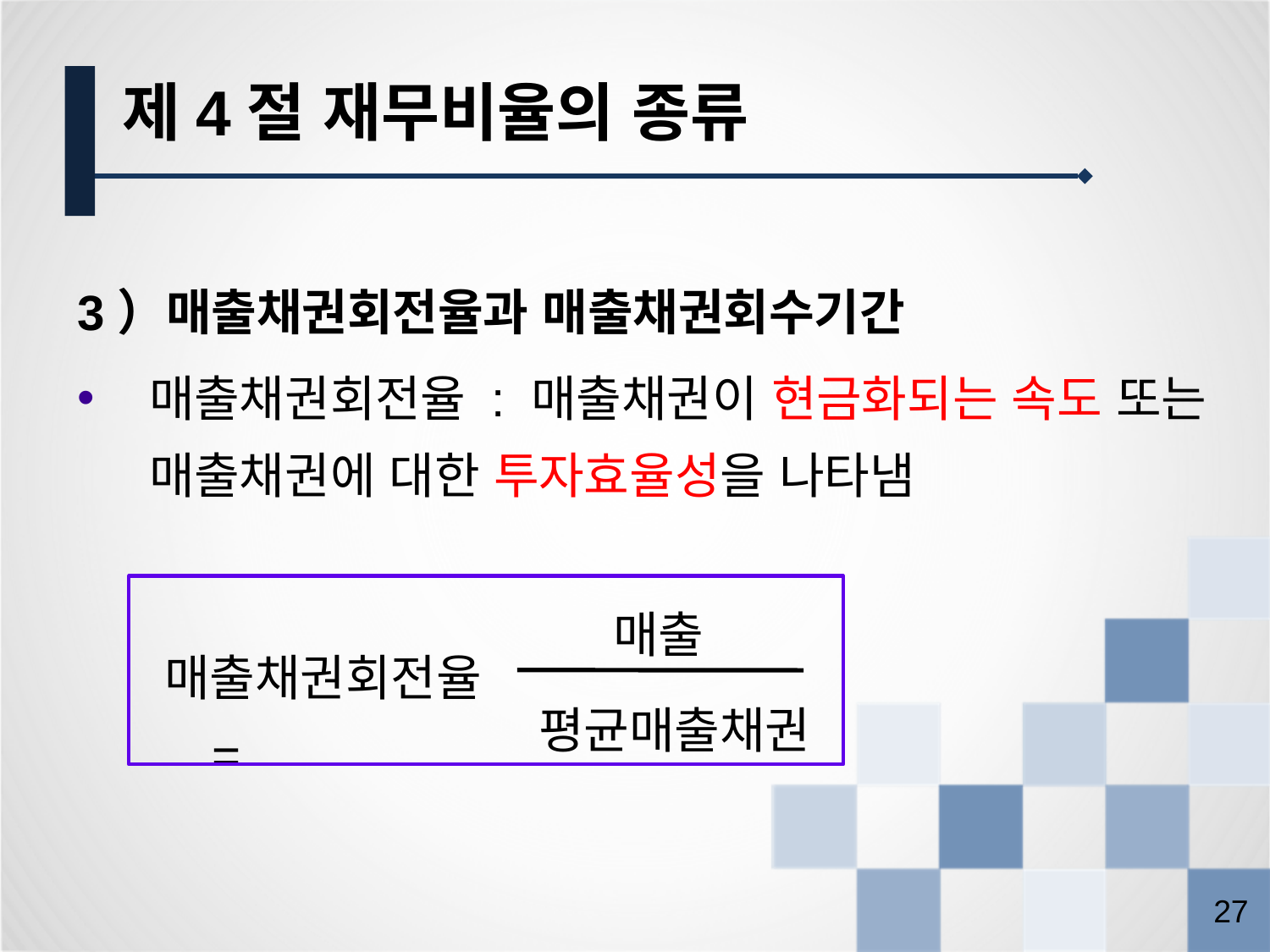

제4절 재무비율의 종류

3）매출채권회전율과 매출채권회수기간
매출채권회전율 : 매출채권이 현금화되는 속도 또는 매출채권에 대한 투자효율성을 나타냄

매출
매출채권회전율 =
평균매출채권
27